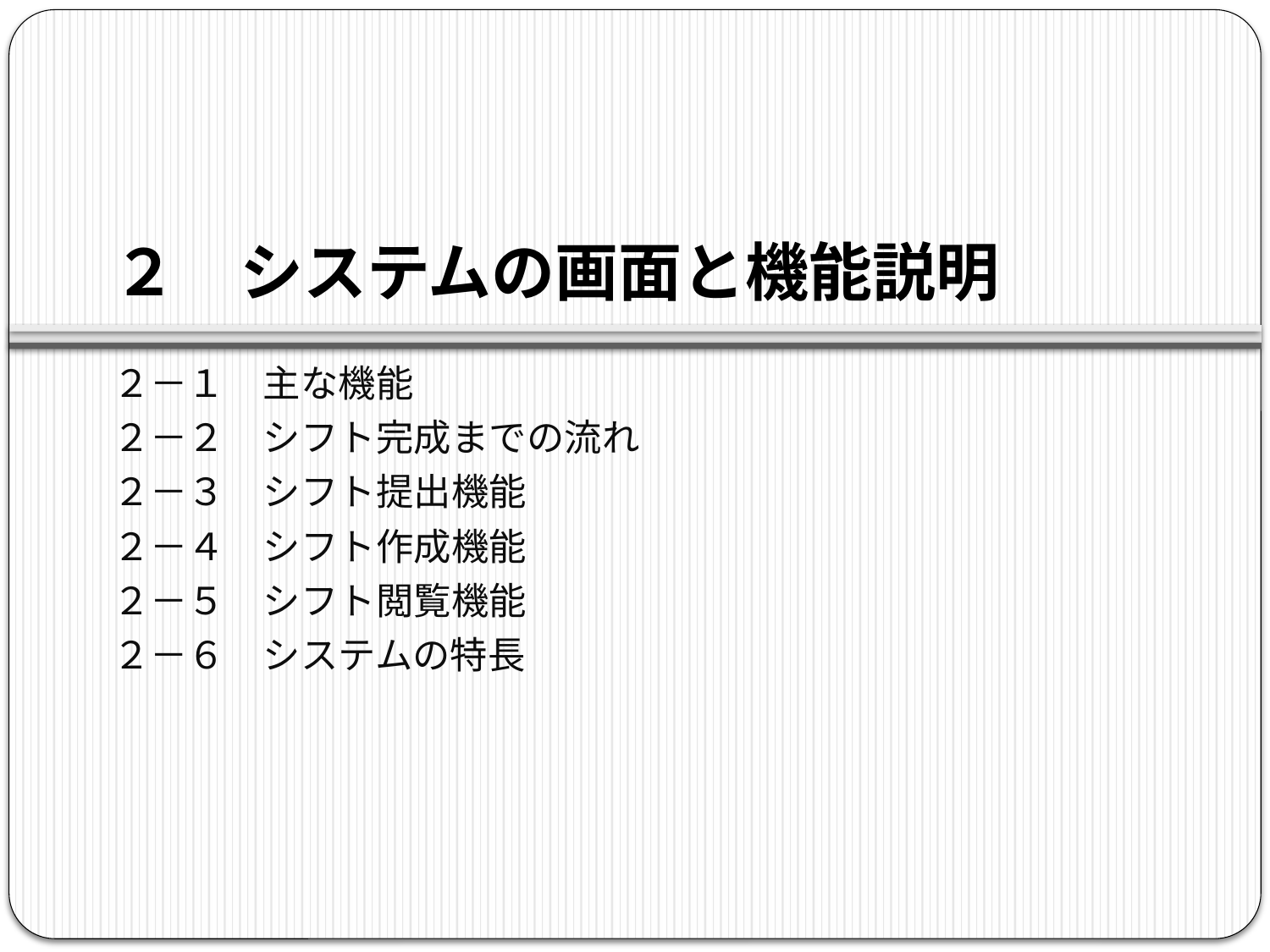

# ２　システムの画面と機能説明
２－１　主な機能
２－２　シフト完成までの流れ
２－３　シフト提出機能
２－４　シフト作成機能
２－５　シフト閲覧機能
２－６　システムの特長